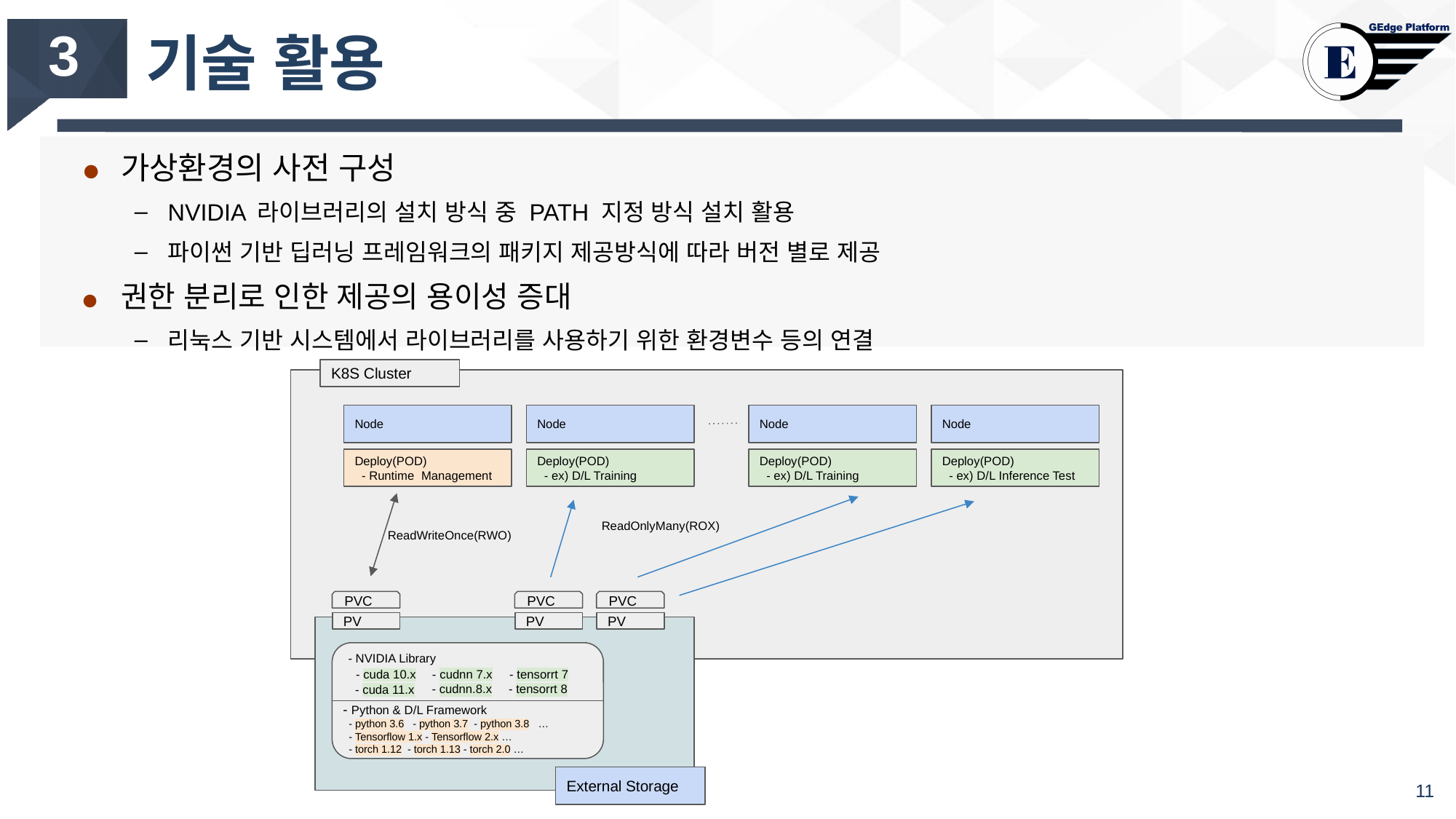

# 기술 활용
3

가상환경의 사전 구성
NVIDIA 라이브러리의 설치 방식 중 PATH 지정 방식 설치 활용
파이썬 기반 딥러닝 프레임워크의 패키지 제공방식에 따라 버전 별로 제공
권한 분리로 인한 제공의 용이성 증대
리눅스 기반 시스템에서 라이브러리를 사용하기 위한 환경변수 등의 연결
K8S Cluster

Node
Node
Node
Node
Deploy(POD)
  - Runtime  Management
Deploy(POD)
  - ex) D/L Training
Deploy(POD)
  - ex) D/L Training
Deploy(POD)
  - ex) D/L Inference Test
ReadOnlyMany(ROX)
ReadWriteOnce(RWO)
PVC
PV
PVC
PV
PVC
PV

- NVIDIA Library
  - cuda 10.x
  - cuda 11.x

  - cudnn 7.x
  - cudnn.8.x
  - tensorrt 7
  - tensorrt 8
- Python & D/L Framework
  - python 3.6   - python 3.7  - python 3.8   …
  - Tensorflow 1.x - Tensorflow 2.x …
  - torch 1.12  - torch 1.13 - torch 2.0 …
External Storage
11